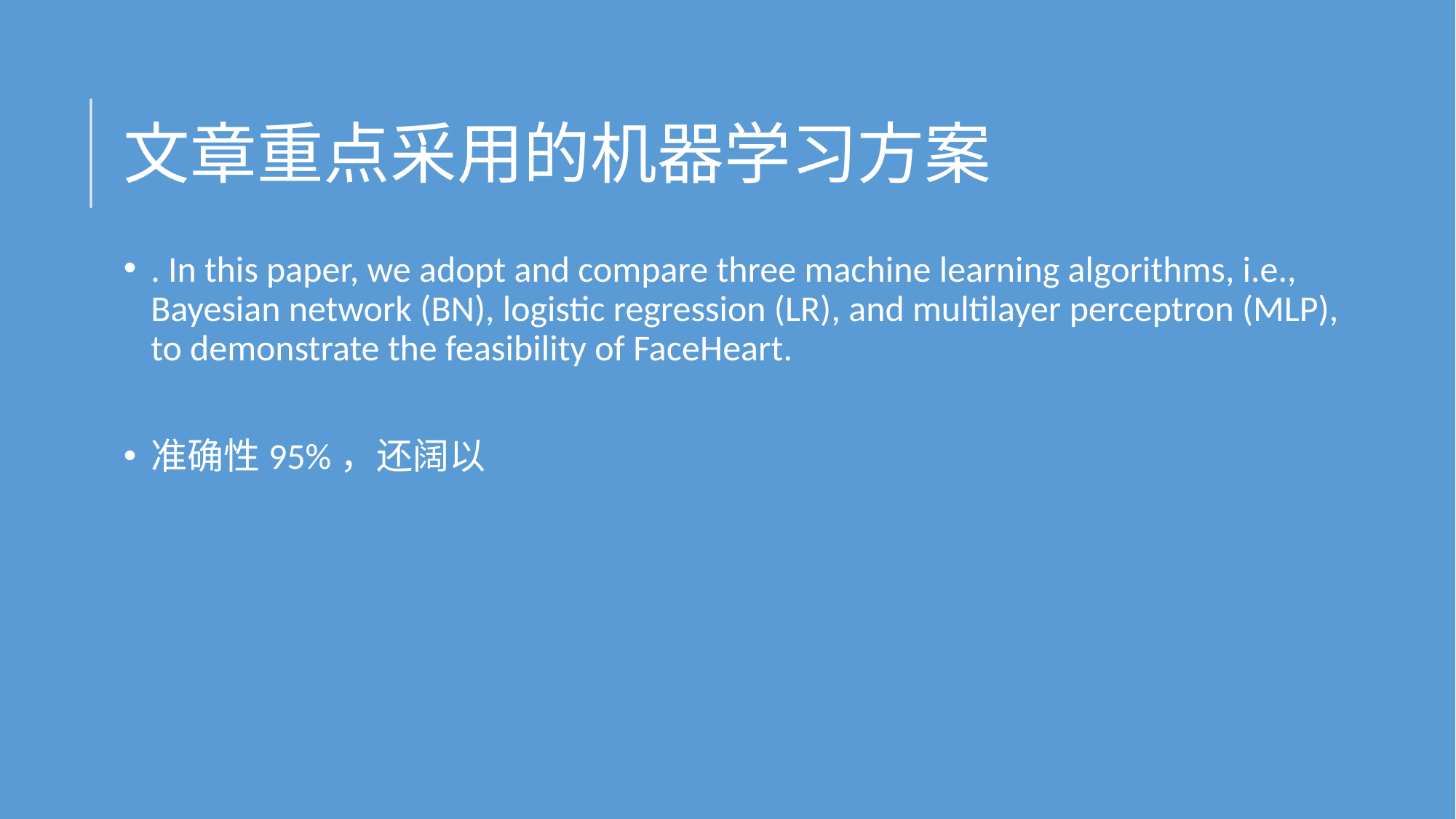

# 文章重点采用的机器学习方案
. In this paper, we adopt and compare three machine learning algorithms, i.e., Bayesian network (BN), logistic regression (LR), and multilayer perceptron (MLP), to demonstrate the feasibility of FaceHeart.

准确性95%，还阔以